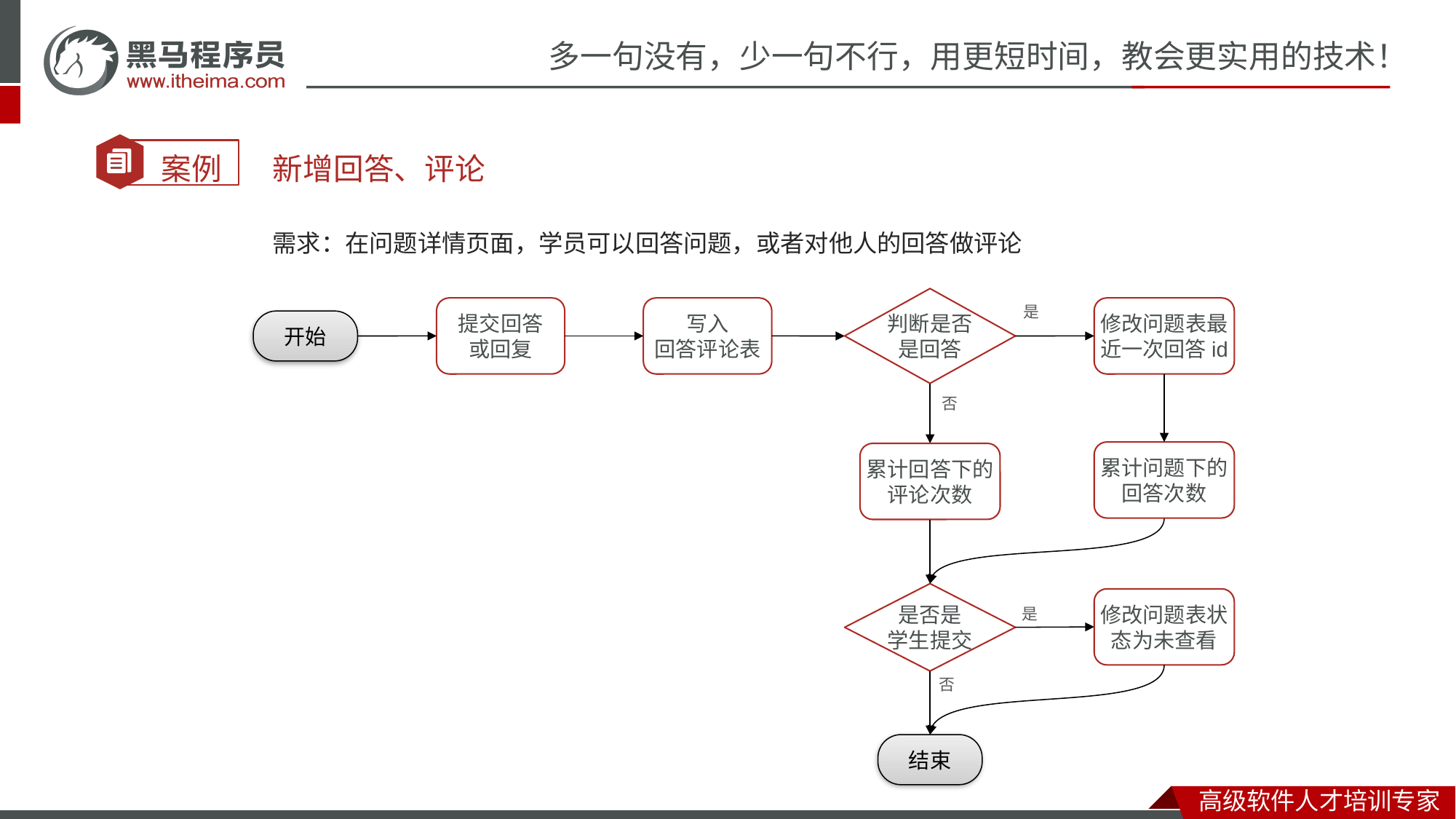

新增回答、评论
需求：在问题详情页面，学员可以回答问题，或者对他人的回答做评论
| 参数 | 说明 |
| --- | --- |
| 请求方式 |  |
| 请求路径 |  |
| 请求参数 |  |
| 返回值 |  |
| 接口描述 |  |
判断是否是回答
是
提交回答
或回复
写入
回答评论表
修改问题表最近一次回答id
开始
否
累计问题下的回答次数
累计回答下的评论次数
是否是
学生提交
修改问题表状态为未查看
是
否
结束
POST
/replies
| 参数名 | 类型 | 说明 |
| --- | --- | --- |
|  |  |  |
|  |  |  |
|  |  |  |
|  |  |  |
|  |  |  |
|  |  |  |
|  |  |  |
Long
问题id
questionId
String
回答的内容
content
boolean
是否匿名
anonymity
Long
上级回答id，没有可不填
answerId
Long
目标评论id
targetReplyId
Long
目标用户id
targetUserId
boolean
是否是学生提交的
isStudent
无
每当有学生提交新的回答或回复，需要将问题状态重置为未查看
每当有新回答，则需要记录最近一次回答id到问题表，并累计回答次数